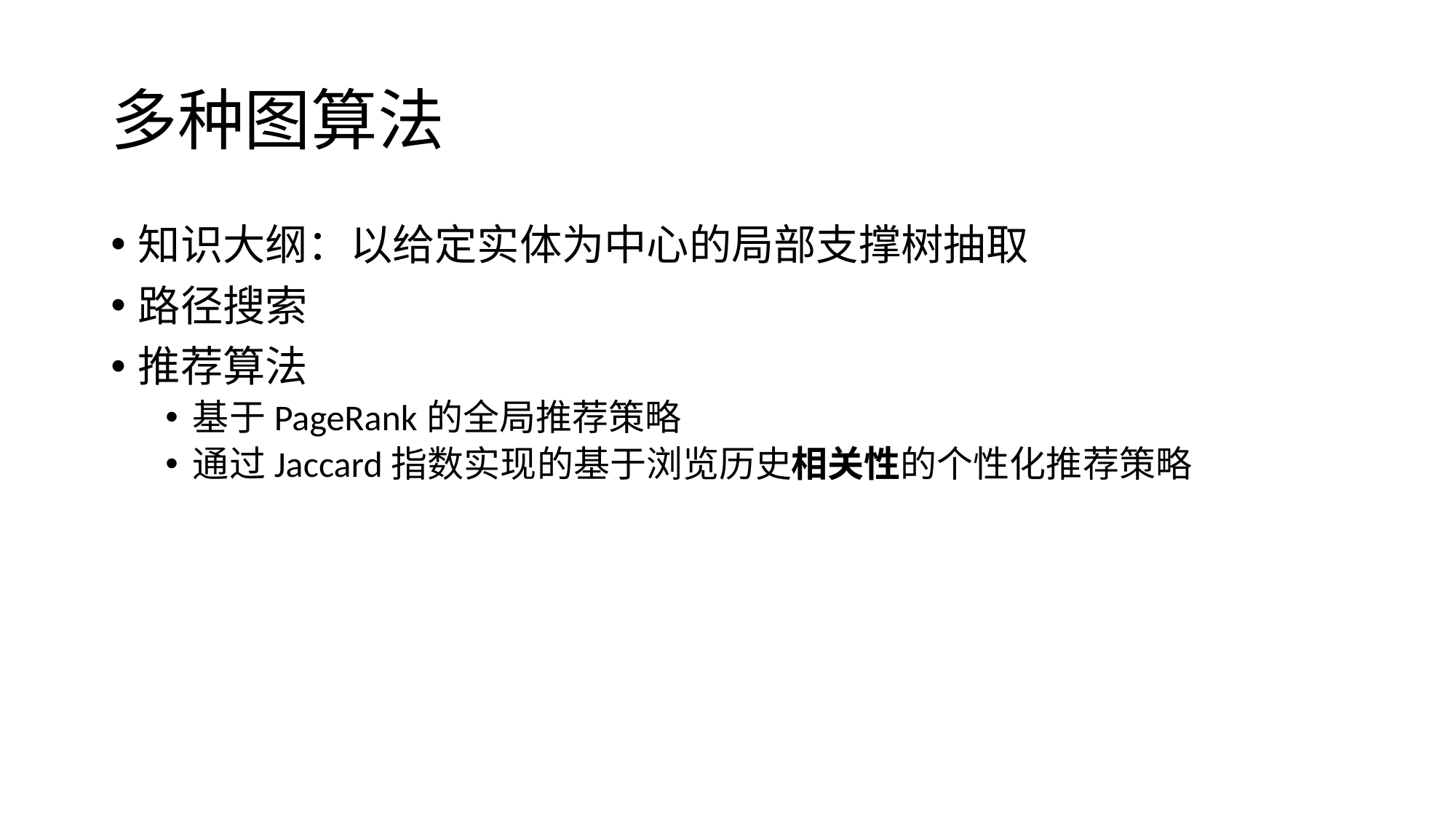

# 多种图算法
知识大纲：以给定实体为中心的局部支撑树抽取
路径搜索
推荐算法
基于PageRank的全局推荐策略
通过Jaccard指数实现的基于浏览历史相关性的个性化推荐策略